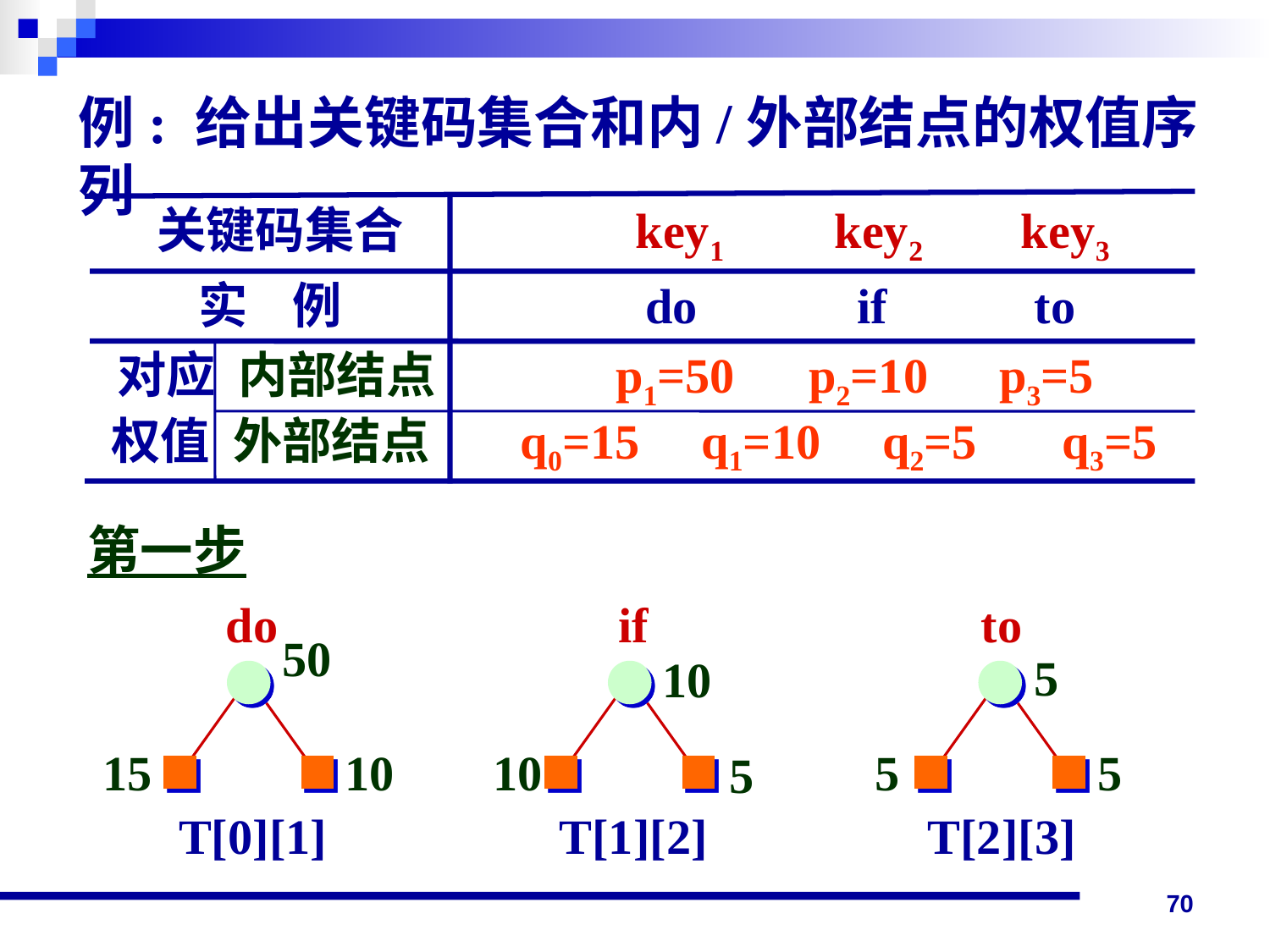

例: 给出关键码集合和内/外部结点的权值序列
 关键码集合                    key1         key2        key3

 实    例                          do             if            to
对应  内部结点               p1=50      p2=10     p3=5
权值  外部结点       q0=15     q1=10     q2=5      q3=5
第一步
do
if
to
50
5
10

15
10
10
5
5
5
T[0][1]                   T[1][2]                  T[2][3]
70